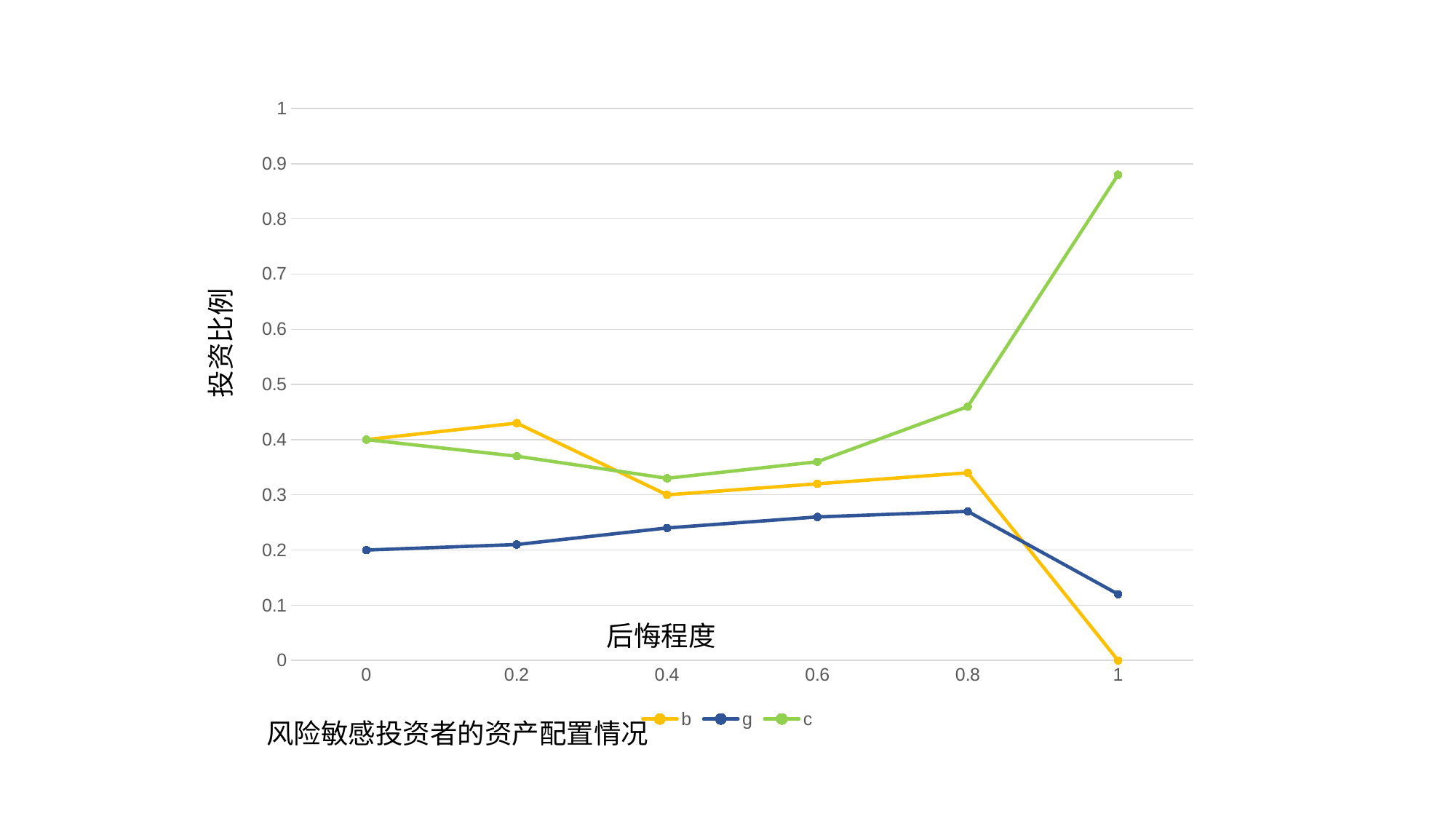

### Chart

| Category | b | g | c |
|---|---|---|---|
| 0 | 0.4 | 0.2 | 0.4 |
| 0.2 | 0.43 | 0.21 | 0.37 |
| 0.4 | 0.3 | 0.24 | 0.33 |
| 0.6 | 0.32 | 0.26 | 0.36 |
| 0.8 | 0.34 | 0.27 | 0.46 |
| 1 | 0.0 | 0.12 | 0.88 |
投资比例
后悔程度
风险敏感投资者的资产配置情况